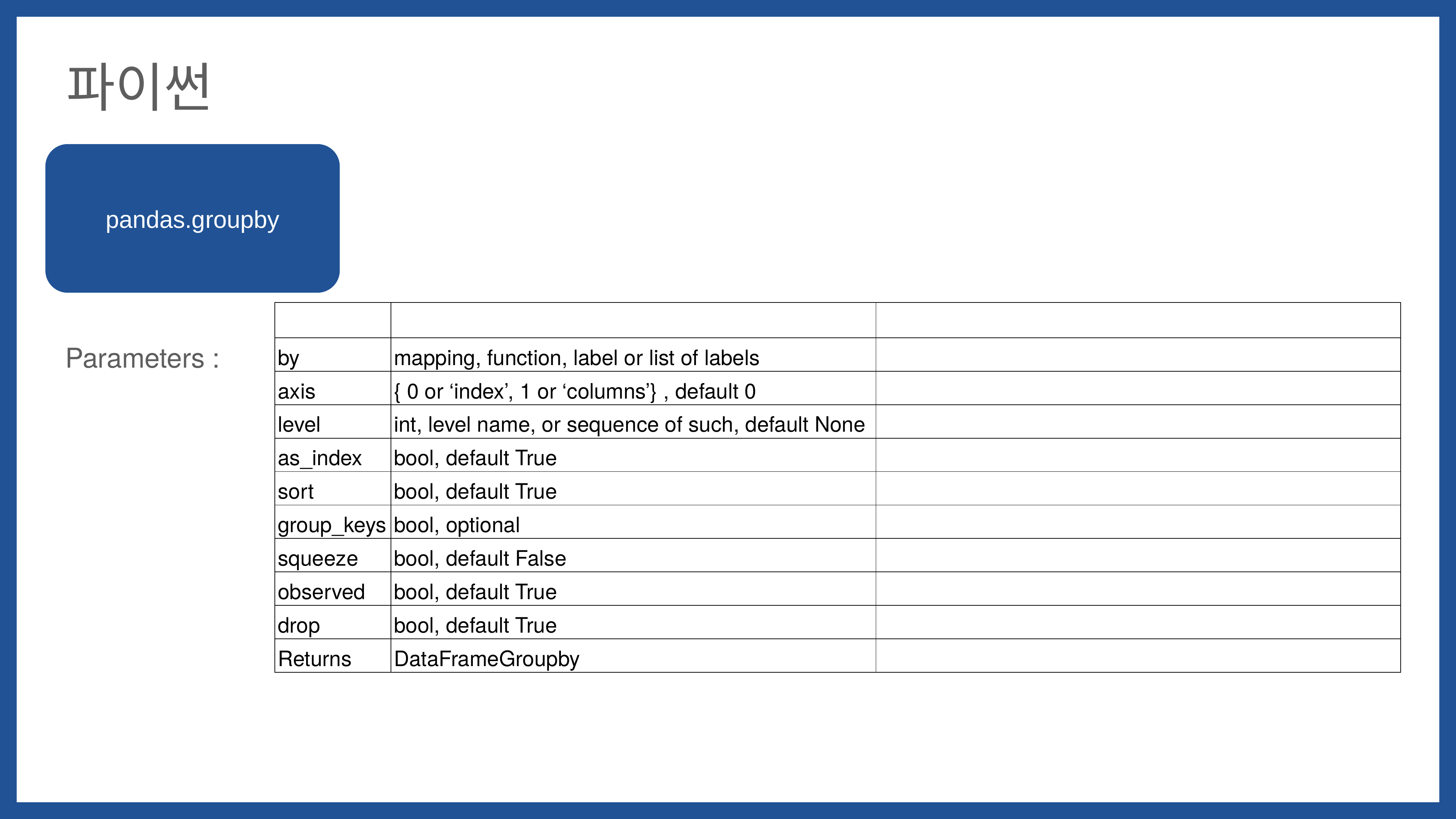

파이썬
pandas.groupby
|  |  |  |
| --- | --- | --- |
| by | mapping, function, label or list of labels |  |
| axis | { 0 or ‘index’, 1 or ‘columns’} , default 0 |  |
| level | int, level name, or sequence of such, default None |  |
| as\_index | bool, default True |  |
| sort | bool, default True |  |
| group\_keys | bool, optional |  |
| squeeze | bool, default False |  |
| observed | bool, default True |  |
| drop | bool, default True |  |
| Returns | DataFrameGroupby |  |
Parameters :